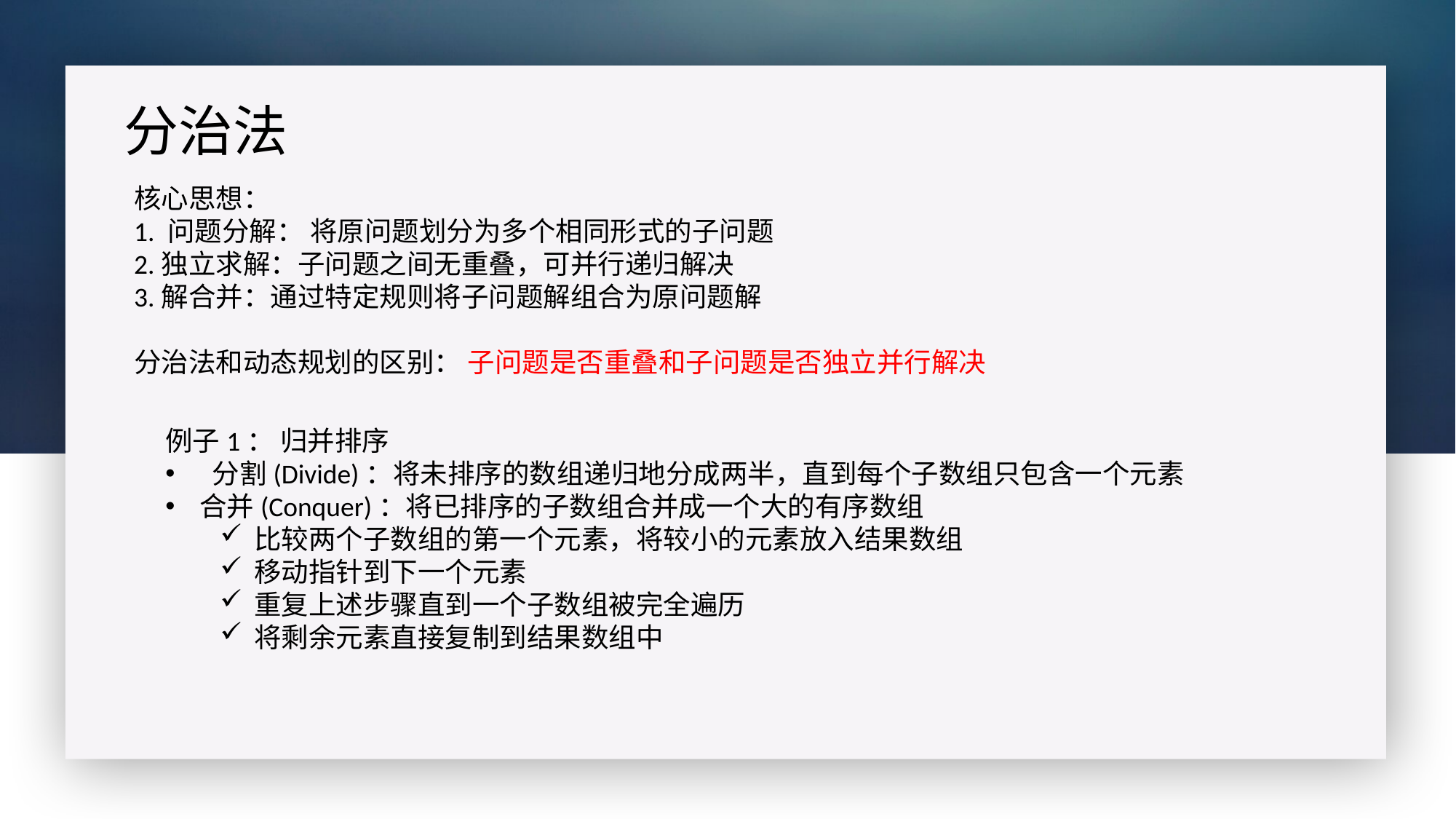

分治法
核心思想：
1. ‌问题分解： 将原问题划分为多个‌相同形式‌的子问题
2.‌独立求解：子问题之间‌无重叠‌，可并行递归解决
3.‌解合并：通过特定规则将子问题解组合为原问题解

分治法和动态规划的区别： 子问题是否重叠和子问题是否独立并行解决

例子1： 归并排序
 分割(Divide)：将未排序的数组递归地分成两半，直到每个子数组只包含一个元素
合并(Conquer)：将已排序的子数组合并成一个大的有序数组
比较两个子数组的第一个元素，将较小的元素放入结果数组
移动指针到下一个元素
重复上述步骤直到一个子数组被完全遍历
将剩余元素直接复制到结果数组中